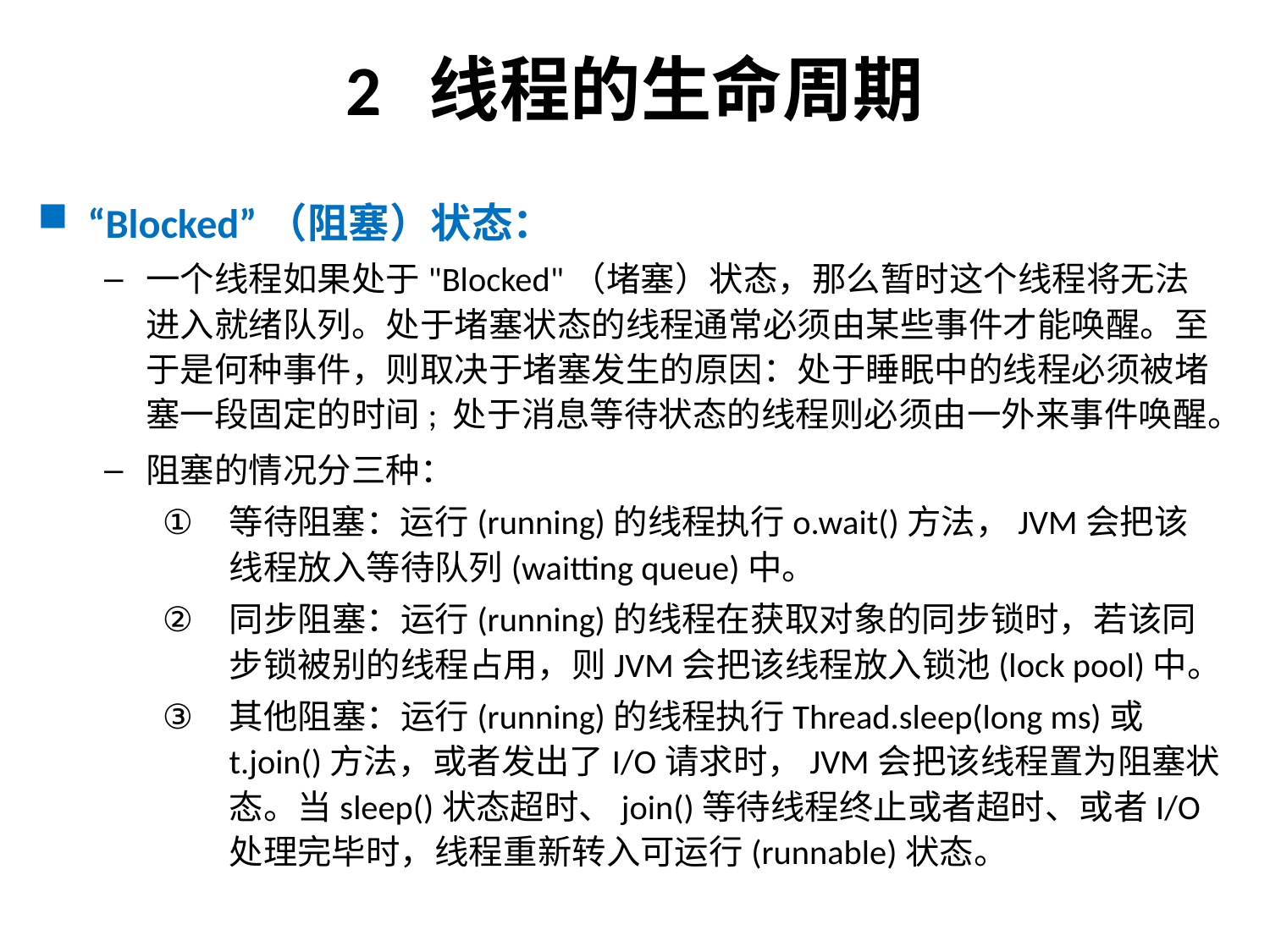

# 2  线程的生命周期
“Blocked”（阻塞）状态：
一个线程如果处于"Blocked"（堵塞）状态，那么暂时这个线程将无法进入就绪队列。处于堵塞状态的线程通常必须由某些事件才能唤醒。至于是何种事件，则取决于堵塞发生的原因：处于睡眠中的线程必须被堵塞一段固定的时间; 处于消息等待状态的线程则必须由一外来事件唤醒。
阻塞的情况分三种：
等待阻塞：运行(running)的线程执行o.wait()方法，JVM会把该线程放入等待队列(waitting queue)中。
同步阻塞：运行(running)的线程在获取对象的同步锁时，若该同步锁被别的线程占用，则JVM会把该线程放入锁池(lock pool)中。
其他阻塞：运行(running)的线程执行Thread.sleep(long ms)或t.join()方法，或者发出了I/O请求时，JVM会把该线程置为阻塞状态。当sleep()状态超时、join()等待线程终止或者超时、或者I/O处理完毕时，线程重新转入可运行(runnable)状态。